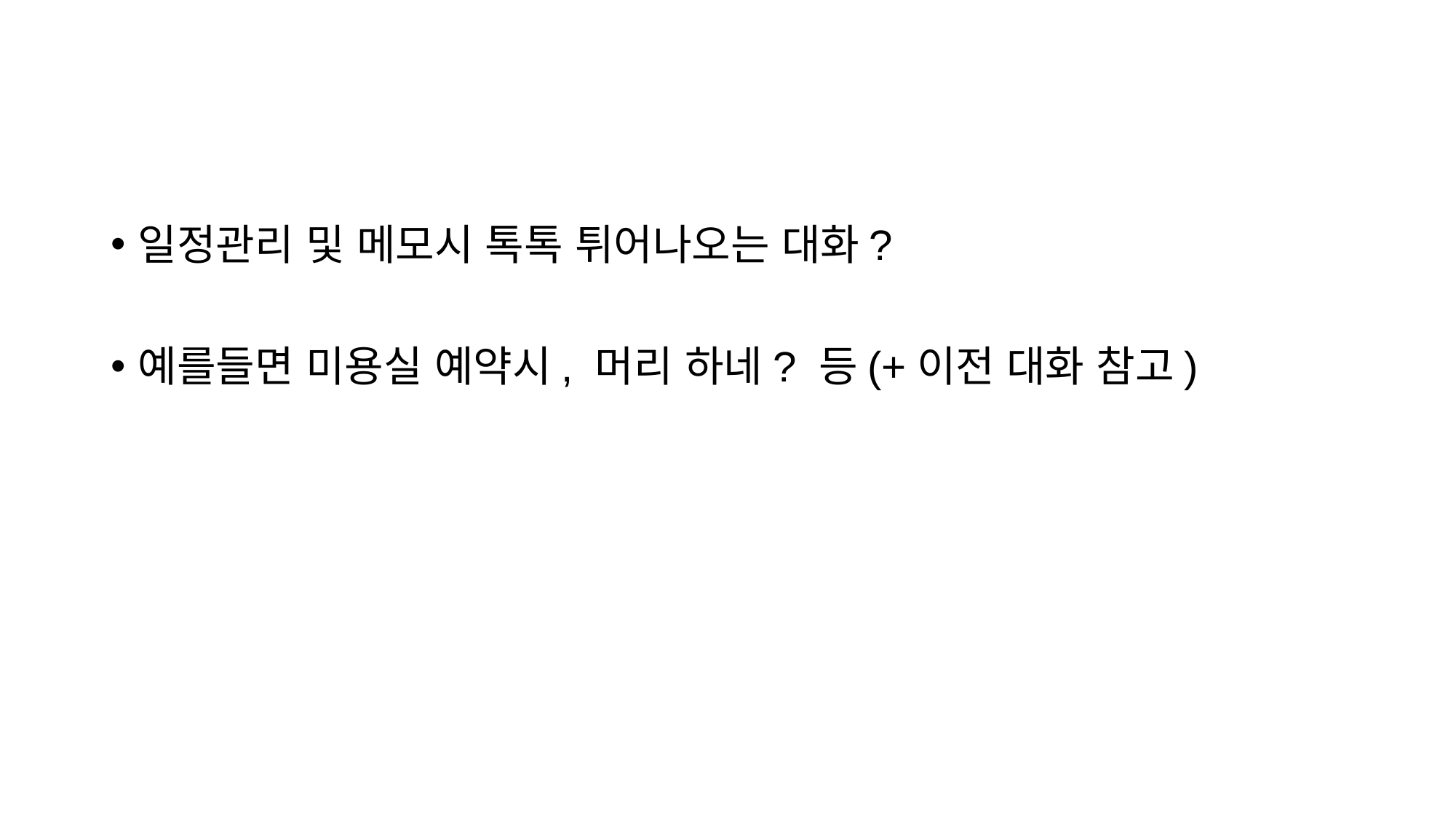

#
일정관리 및 메모시 톡톡 튀어나오는 대화?

예를들면 미용실 예약시, 머리 하네? 등(+이전 대화 참고)